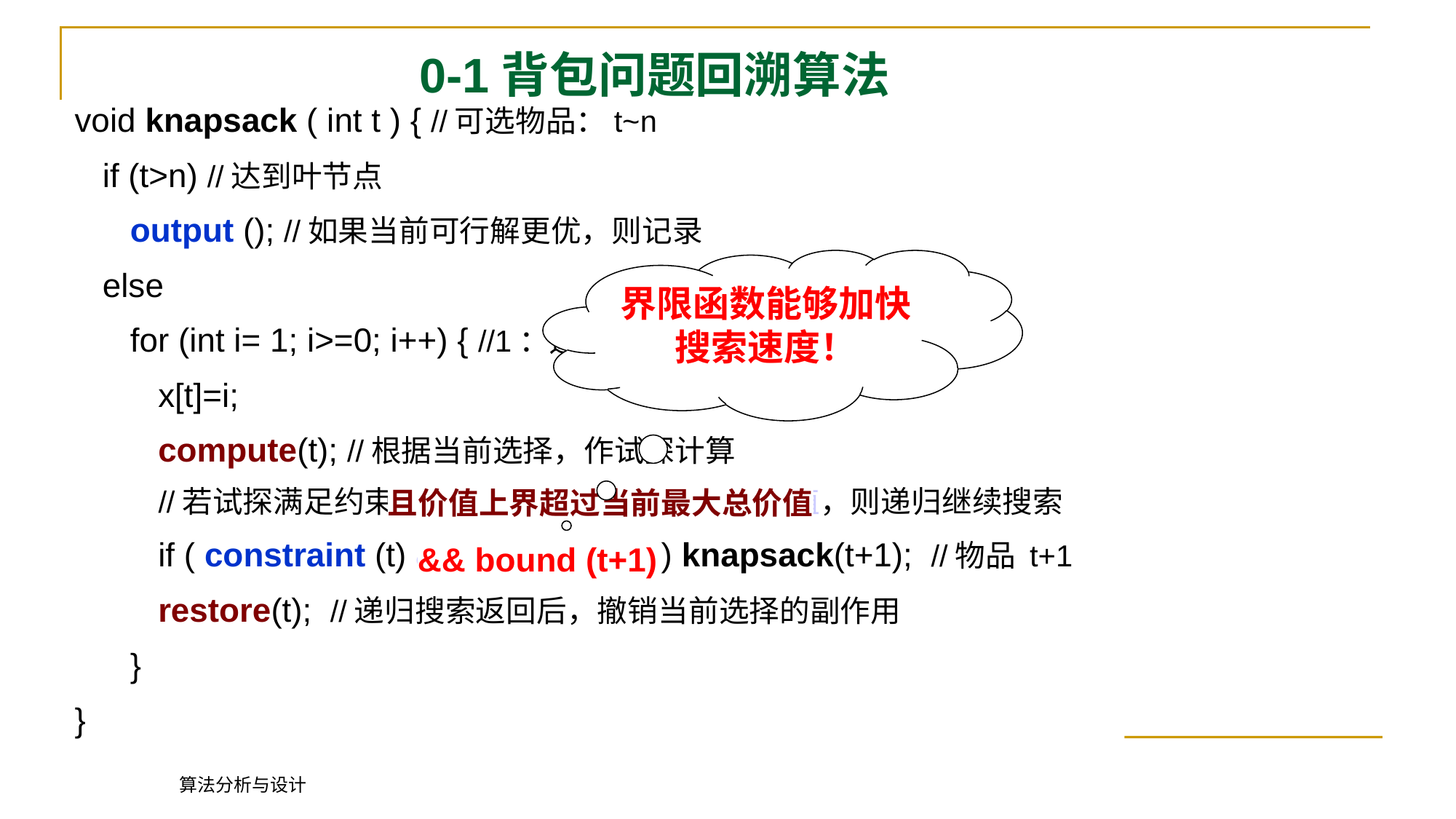

0-1背包问题回溯算法
void knapsack ( int t ) { //可选物品：t~n
   if (t>n) //达到叶节点
      output (); //如果当前可行解更优，则记录
   else
      for (int i= 1; i>=0; i++) { //1：选物品t，0：不选物品 t
         x[t]=i;
         compute(t); //根据当前选择，作试探计算
          //若试探满足约束且价值上界超过当前最大总价值，则递归继续搜索
         if ( constraint (t) && bound (t+1)) ) knapsack(t+1);  //物品 t+1
         restore(t);  //递归搜索返回后，撤销当前选择的副作用
      }
}
界限函数能够加快搜索速度！
且价值上界超过当前最大总价值
&& bound (t+1)
算法分析与设计